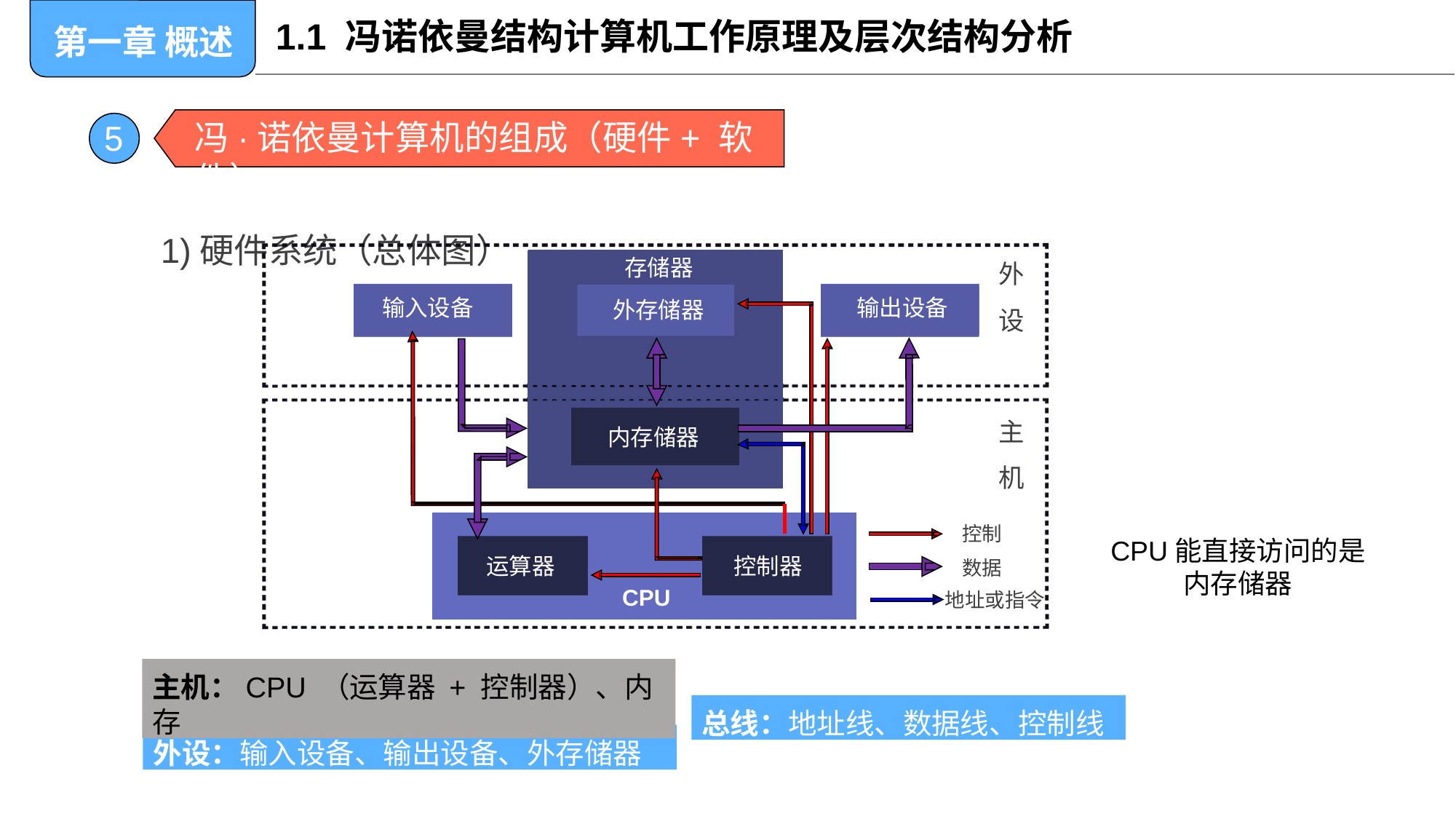

# 1.1 冯诺依曼结构计算机工作原理及层次结构分析
第一章 概述

冯·诺依曼计算机的组成（硬件+ 软件）
1)硬件系统（总体图）
5

存储器 外存储器
外
设
输入设备
输出设备

主 机
控制
数据
地址或指令
内存储器

运算器
控制器

CPU

CPU能直接访问的是
内存储器
主机：CPU （运算器 + 控制器）、内存
总线：地址线、数据线、控制线
外设：输入设备、输出设备、外存储器